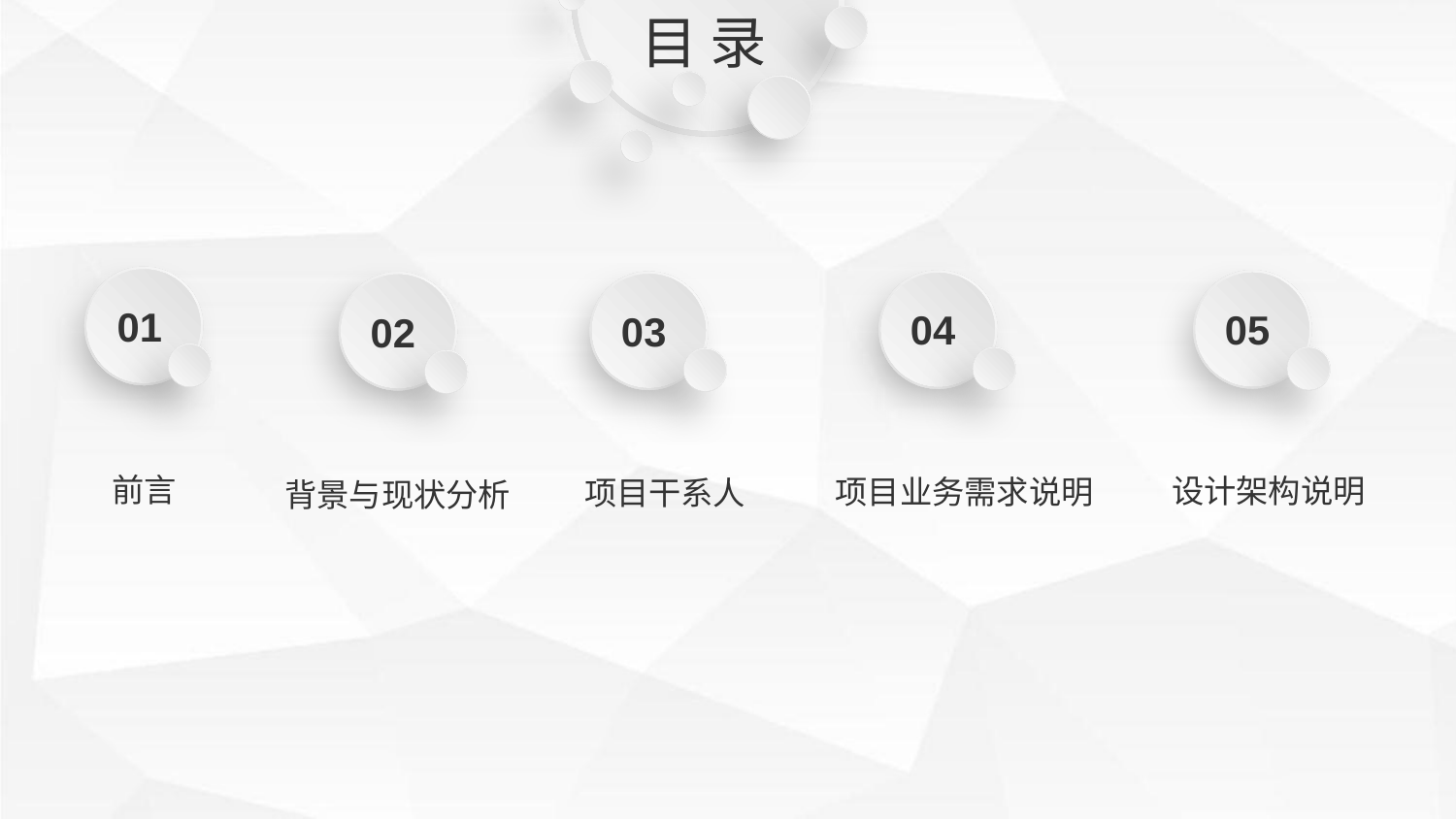

目 录

01

05

04

03

02

前言

设计架构说明

项目业务需求说明

项目干系人

背景与现状分析